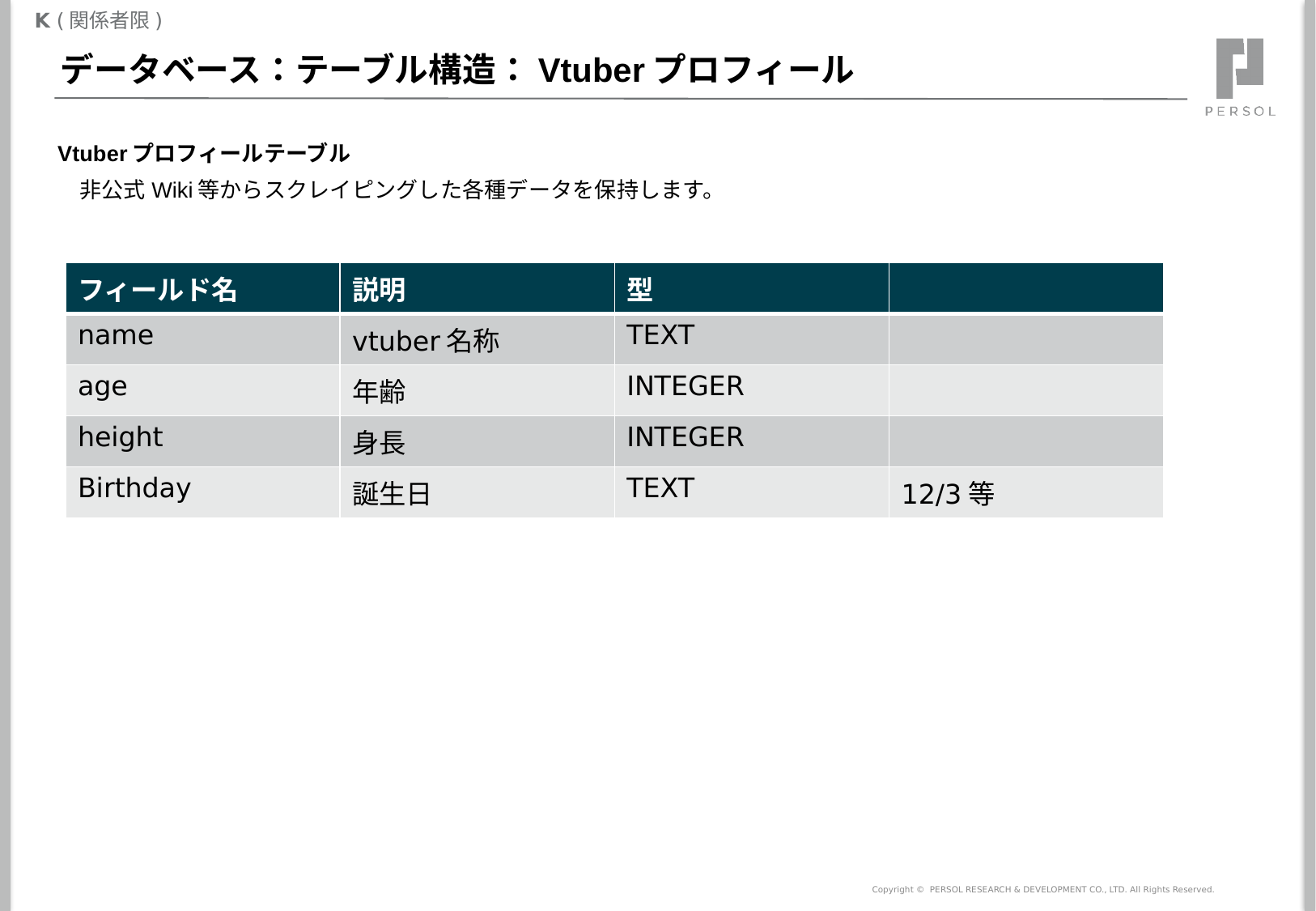

# データベース：テーブル構造：Vtuberプロフィール
Vtuberプロフィールテーブル
　非公式Wiki等からスクレイピングした各種データを保持します。

| フィールド名 | 説明 | 型 |  |
| --- | --- | --- | --- |
| name | vtuber名称 | TEXT |  |
| age | 年齢 | INTEGER |  |
| height | 身長 | INTEGER |  |
| Birthday | 誕生日 | TEXT | 12/3等 |